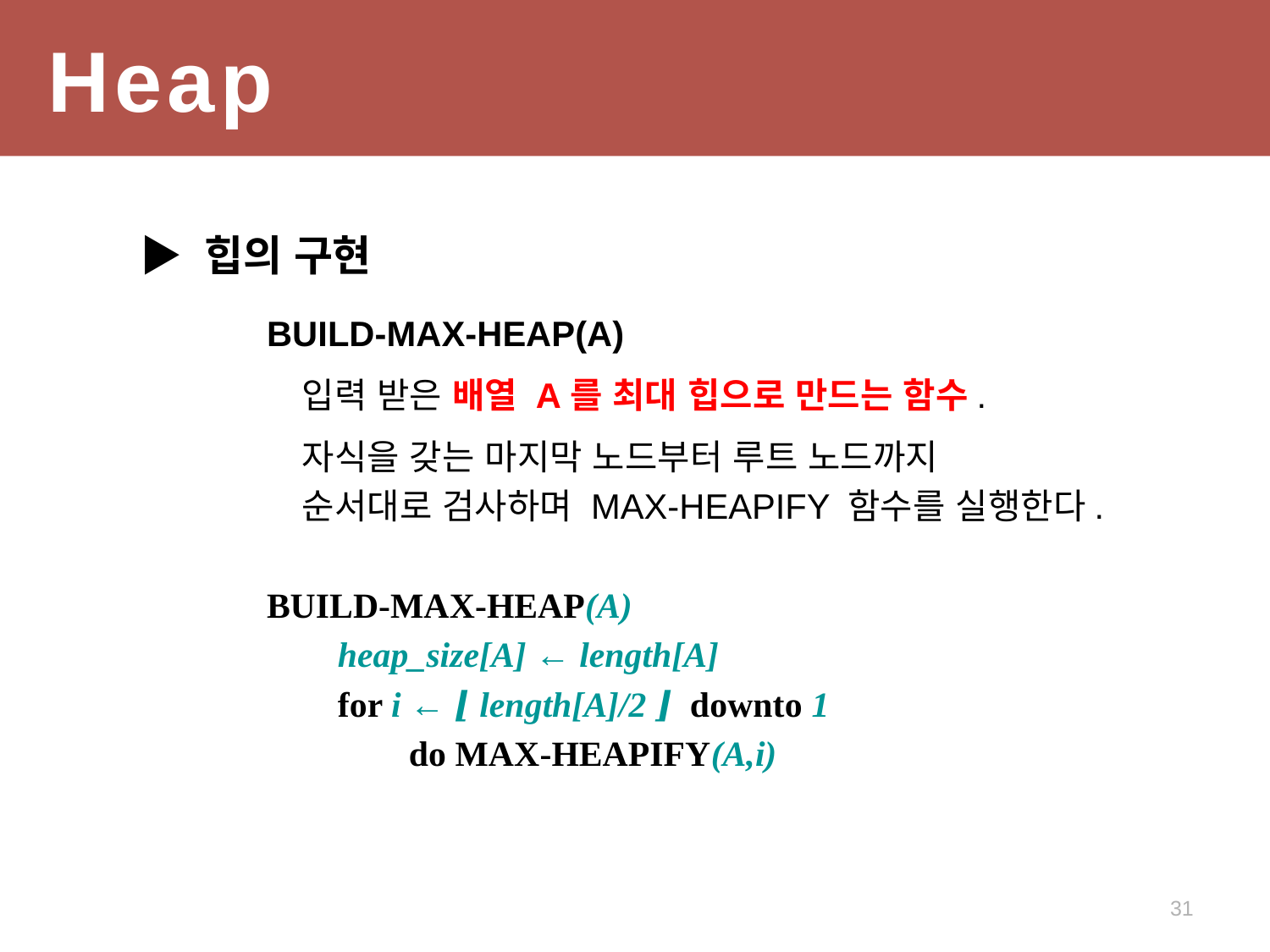

Heap
▶ 힙의 구현

	BUILD-MAX-HEAP(A)

	　입력 받은 배열 A를 최대 힙으로 만드는 함수.

	　자식을 갖는 마지막 노드부터 루트 노드까지
	　순서대로 검사하며 MAX-HEAPIFY 함수를 실행한다.

	BUILD-MAX-HEAP(A)
	        heap_size[A] ← length[A]
	        for i ← ⌊ length[A]/2 ⌋  downto 1
	                do MAX-HEAPIFY(A,i)

31